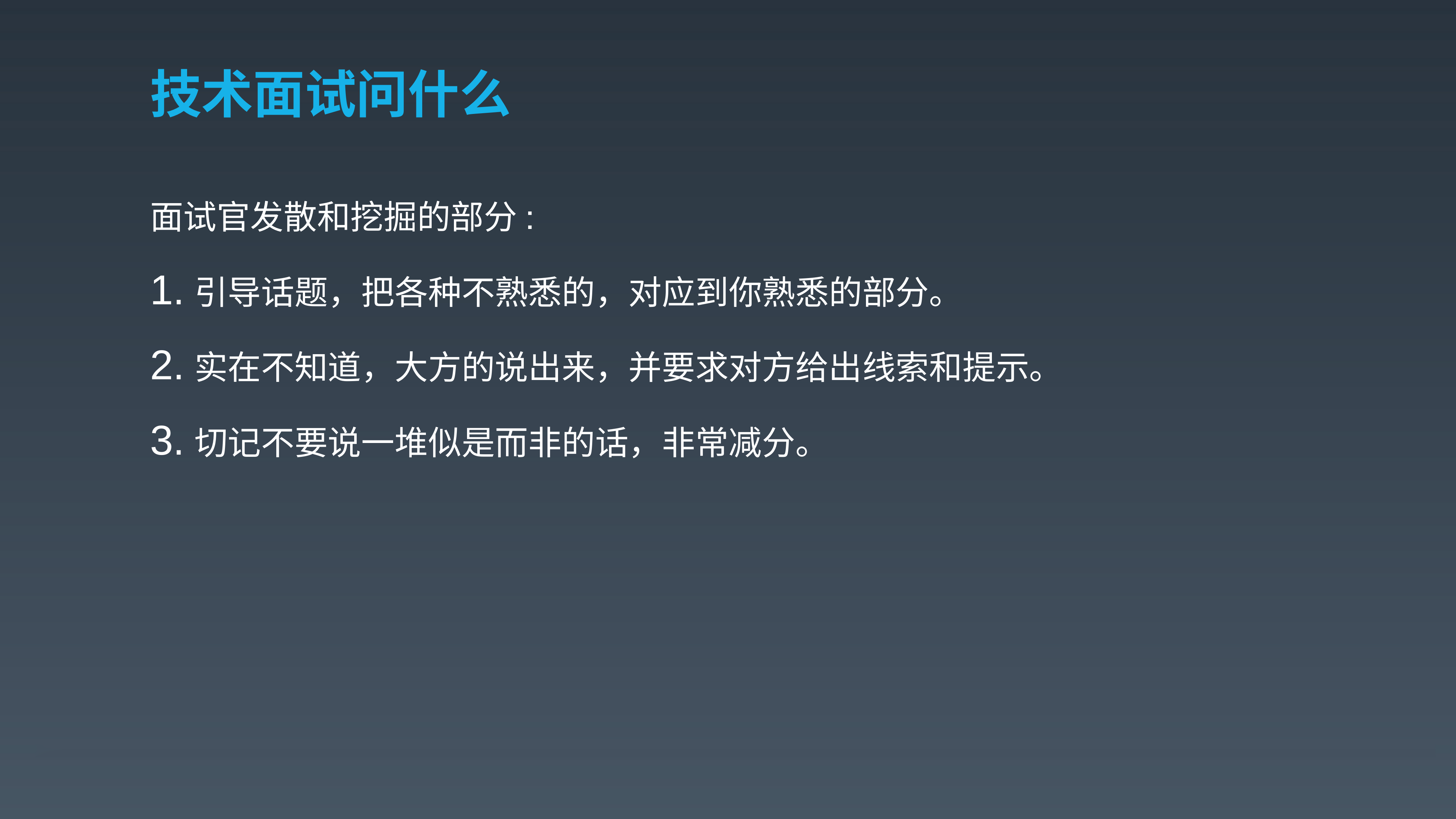

# 技术面试问什么
面试官发散和挖掘的部分:
引导话题，把各种不熟悉的，对应到你熟悉的部分。
实在不知道，大方的说出来，并要求对方给出线索和提示。
切记不要说一堆似是而非的话，非常减分。